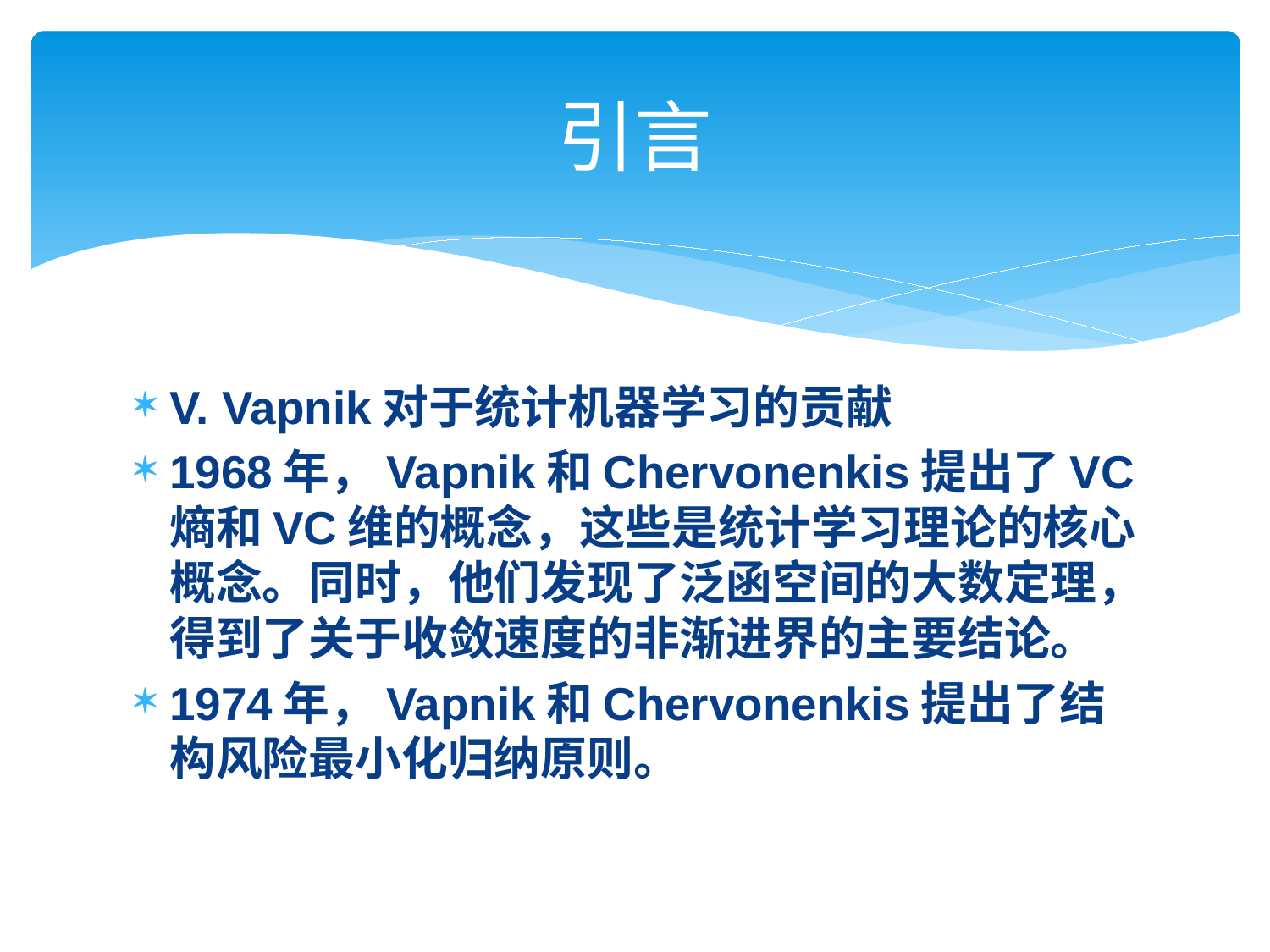

# 引言
V. Vapnik对于统计机器学习的贡献
1968年，Vapnik和Chervonenkis提出了VC熵和VC维的概念，这些是统计学习理论的核心概念。同时，他们发现了泛函空间的大数定理，得到了关于收敛速度的非渐进界的主要结论。
1974年，Vapnik和Chervonenkis提出了结构风险最小化归纳原则。